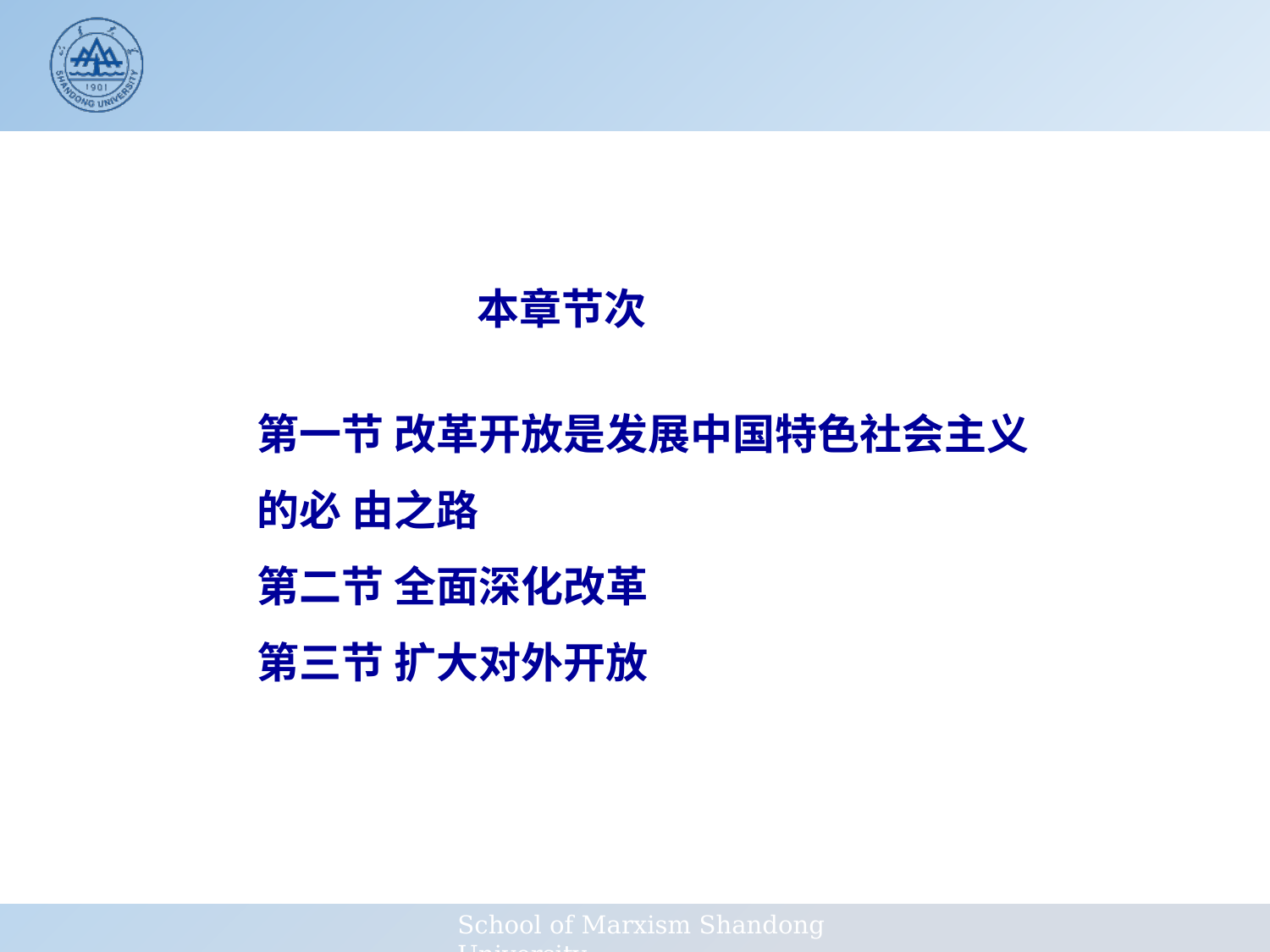

本章节次
第一节 改革开放是发展中国特色社会主义的必 由之路
第二节 全面深化改革
第三节 扩大对外开放